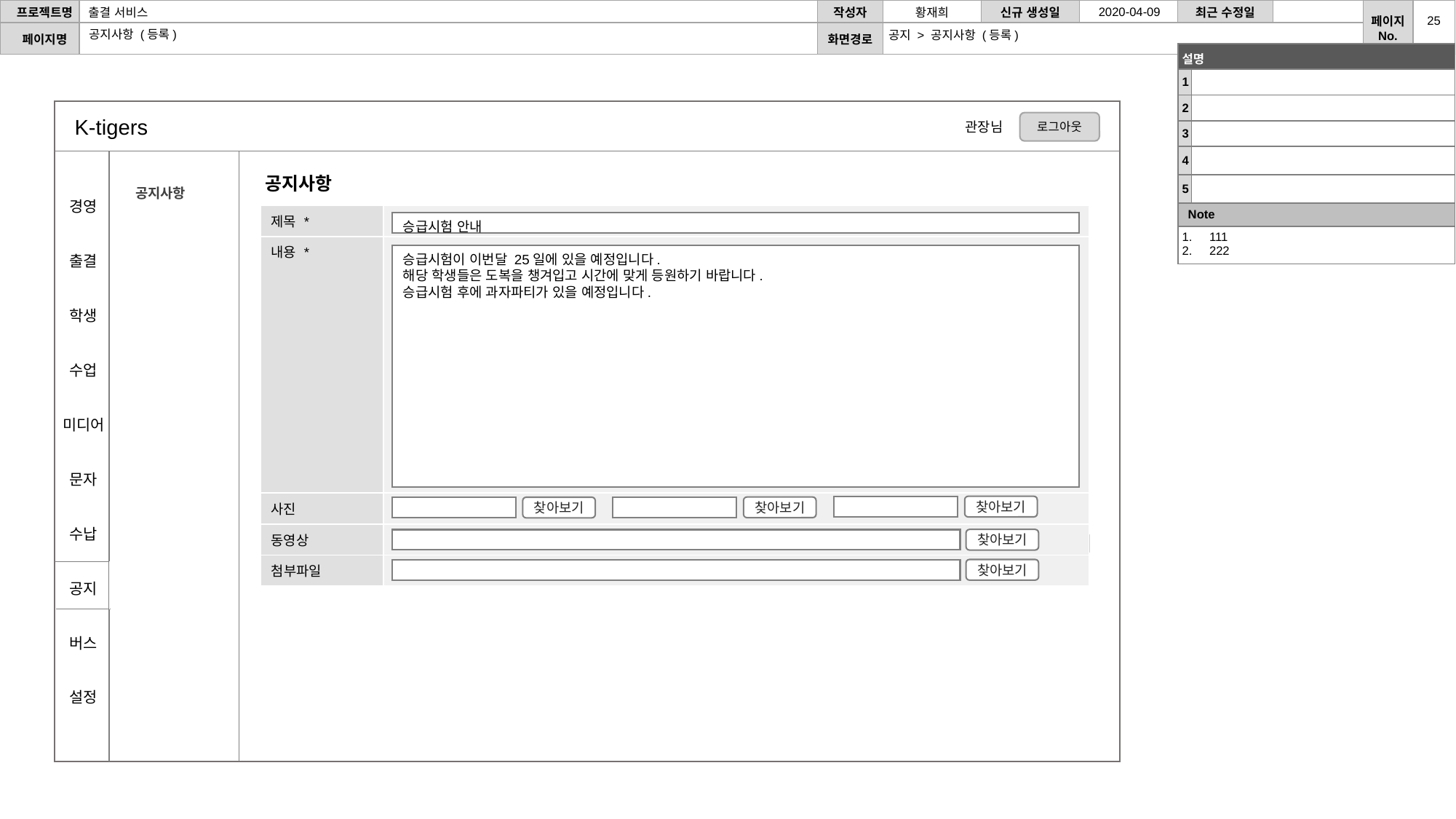

2020-04-09
25
공지사항 (등록)
공지 > 공지사항 (등록)
| 설명 |  |
| --- | --- |
| 1 |  |
| 2 |  |
| 3 |  |
| 4 |  |
| 5 |  |
| Note |  |
| 111 222 |  |

K-tigers
로그아웃
관장님
공지사항
공지사항

경영

출결

학생

수업

미디어

문자

수납

공지

버스

설정

| 제목 \* |  |
| --- | --- |
| 내용 \* |  |
| 사진 |  |
| 동영상 |  |
| 첨부파일 |  |
승급시험 안내
승급시험이 이번달 25일에 있을 예정입니다.
해당 학생들은 도복을 챙겨입고 시간에 맞게 등원하기 바랍니다.
승급시험 후에 과자파티가 있을 예정입니다.
찾아보기

찾아보기
찾아보기

찾아보기

확인
취소
찾아보기